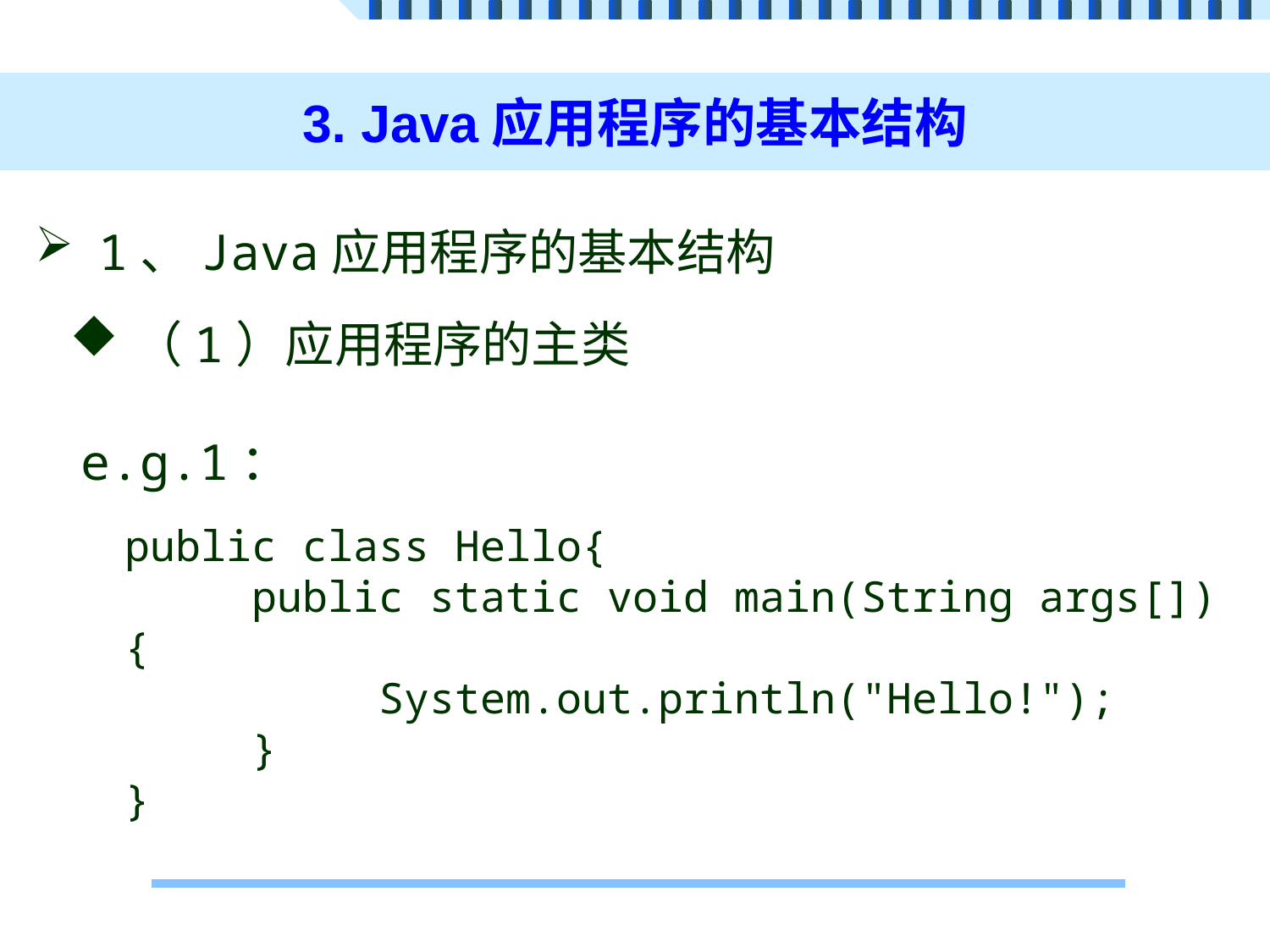

# 3. Java应用程序的基本结构
1、Java应用程序的基本结构
（1）应用程序的主类
e.g.1：
public class Hello{
	public static void main(String args[]){
		System.out.println("Hello!");
	}
}